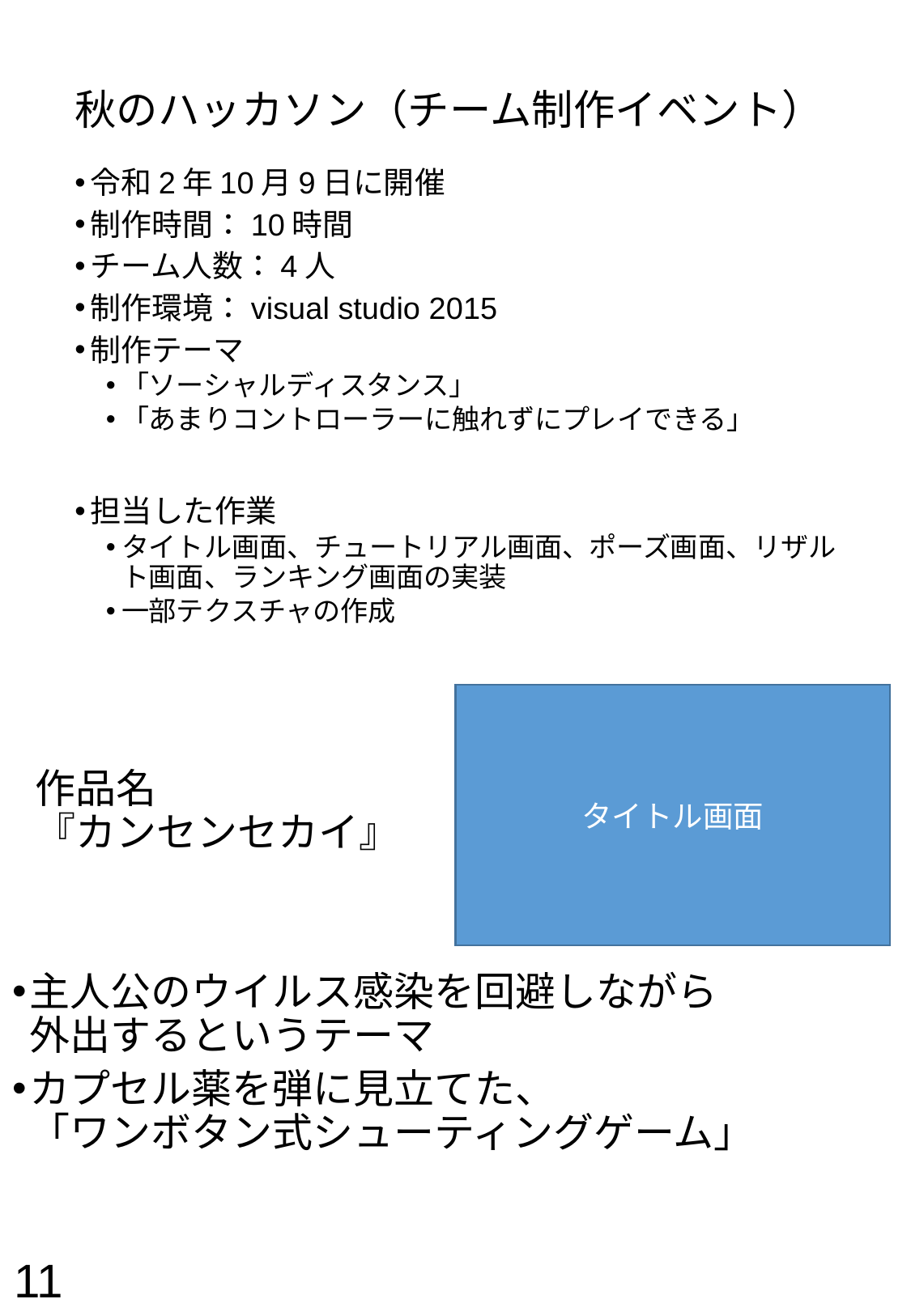

# 秋のハッカソン（チーム制作イベント）
令和2年10月9日に開催
制作時間：10時間
チーム人数：4人
制作環境：visual studio 2015
制作テーマ
「ソーシャルディスタンス」
「あまりコントローラーに触れずにプレイできる」

担当した作業
タイトル画面、チュートリアル画面、ポーズ画面、リザルト画面、ランキング画面の実装
一部テクスチャの作成

タイトル画面
作品名
『カンセンセカイ』
主人公のウイルス感染を回避しながら　　　　外出するというテーマ
カプセル薬を弾に見立てた、　　　　　　　　「ワンボタン式シューティングゲーム」
11